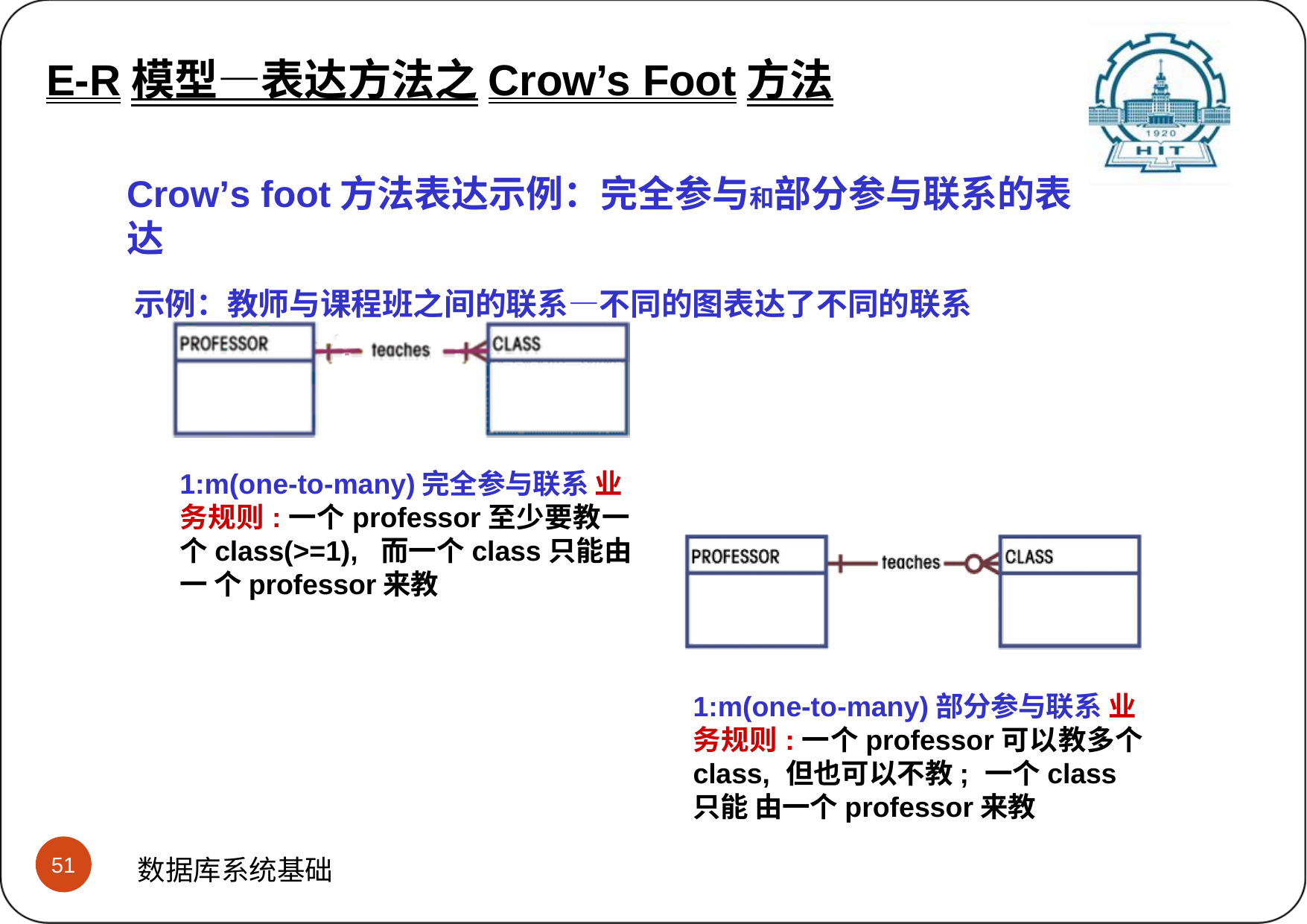

E-R模型—表达方法之Crow’s Foot方法
# E-R模型表达方法之Crow’s foot方法 (3)示例
Crow’s foot方法表达示例：完全参与和部分参与联系的表达
示例：教师与课程班之间的联系—不同的图表达了不同的联系

1:m(one-to-many)完全参与联系 业务规则:一个professor至少要教一 个class(>=1),  而一个class只能由一 个professor来教

1:m(one-to-many)部分参与联系 业务规则:一个professor可以教多个 class, 但也可以不教; 一个class只能 由一个professor来教